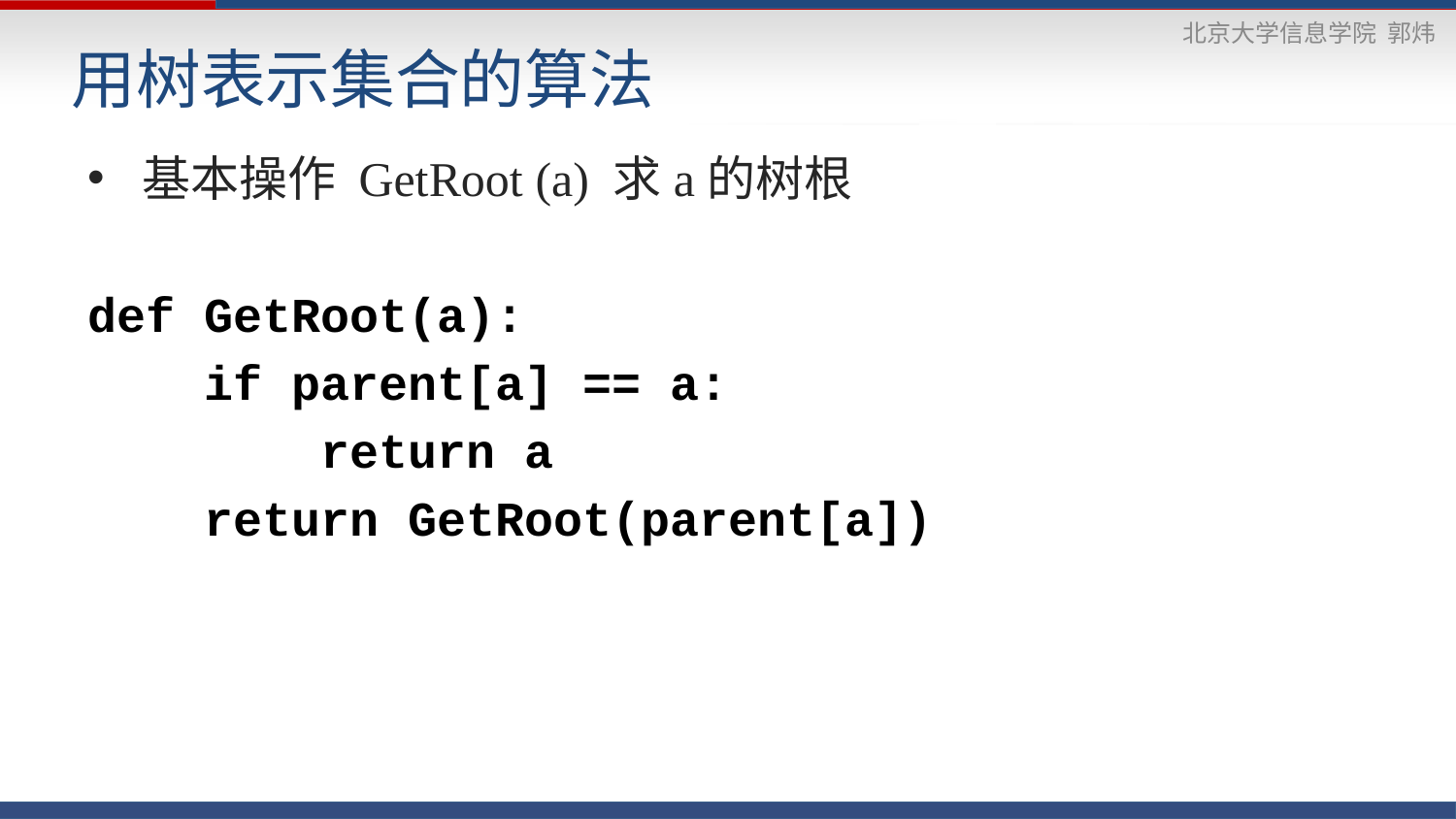

# 用树表示集合的算法
基本操作 GetRoot (a) 求a的树根

def GetRoot(a):
    if parent[a] == a:
        return a
    return GetRoot(parent[a])
32